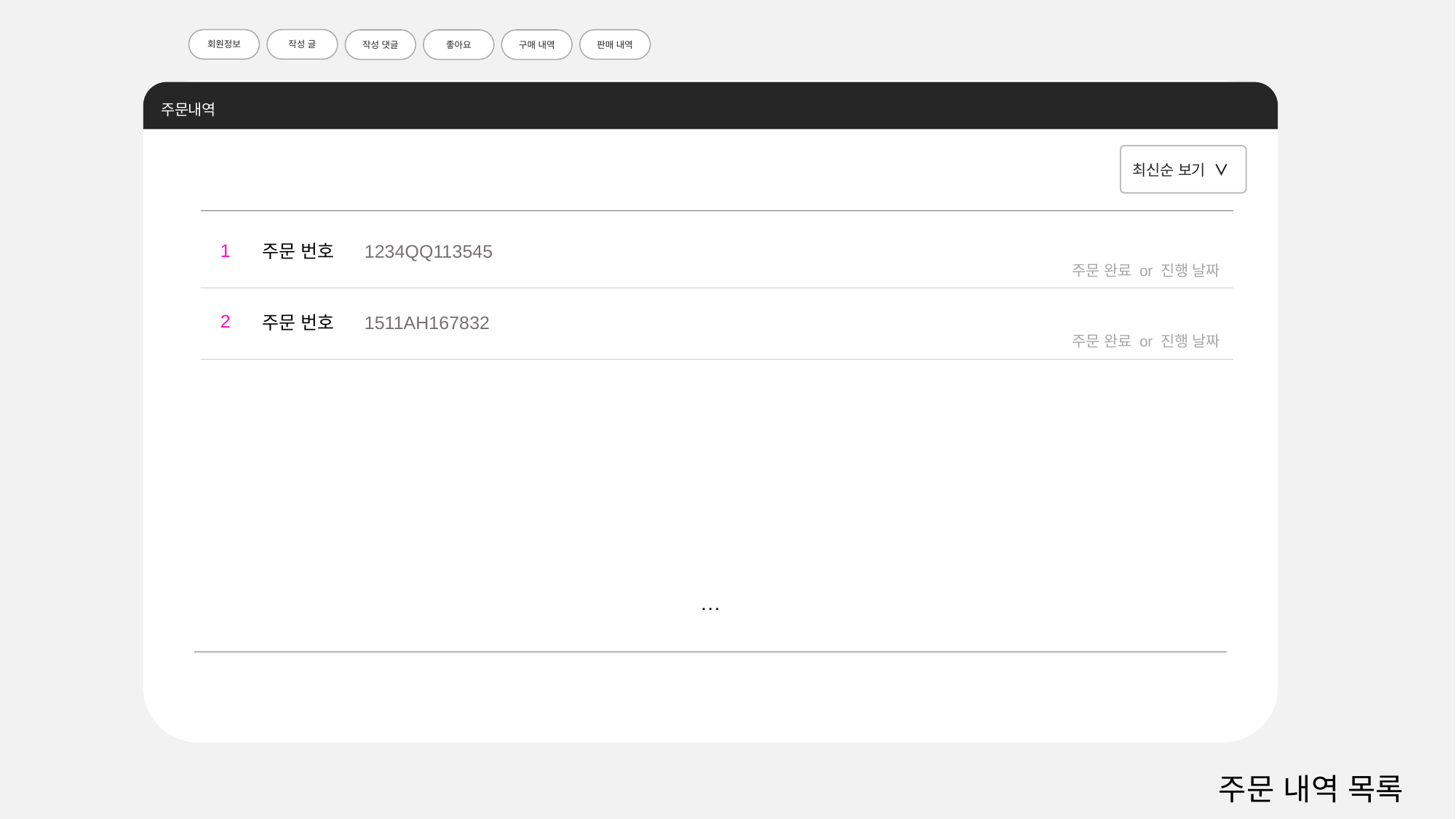

회원정보
작성 글
작성 댓글
좋아요
구매 내역
판매 내역

…
주문내역

최신순 보기  ∨
1
 주문 번호     1234QQ113545
주문 완료 or 진행 날짜
2
 주문 번호     1511AH167832
주문 완료 or 진행 날짜
주문 내역 목록